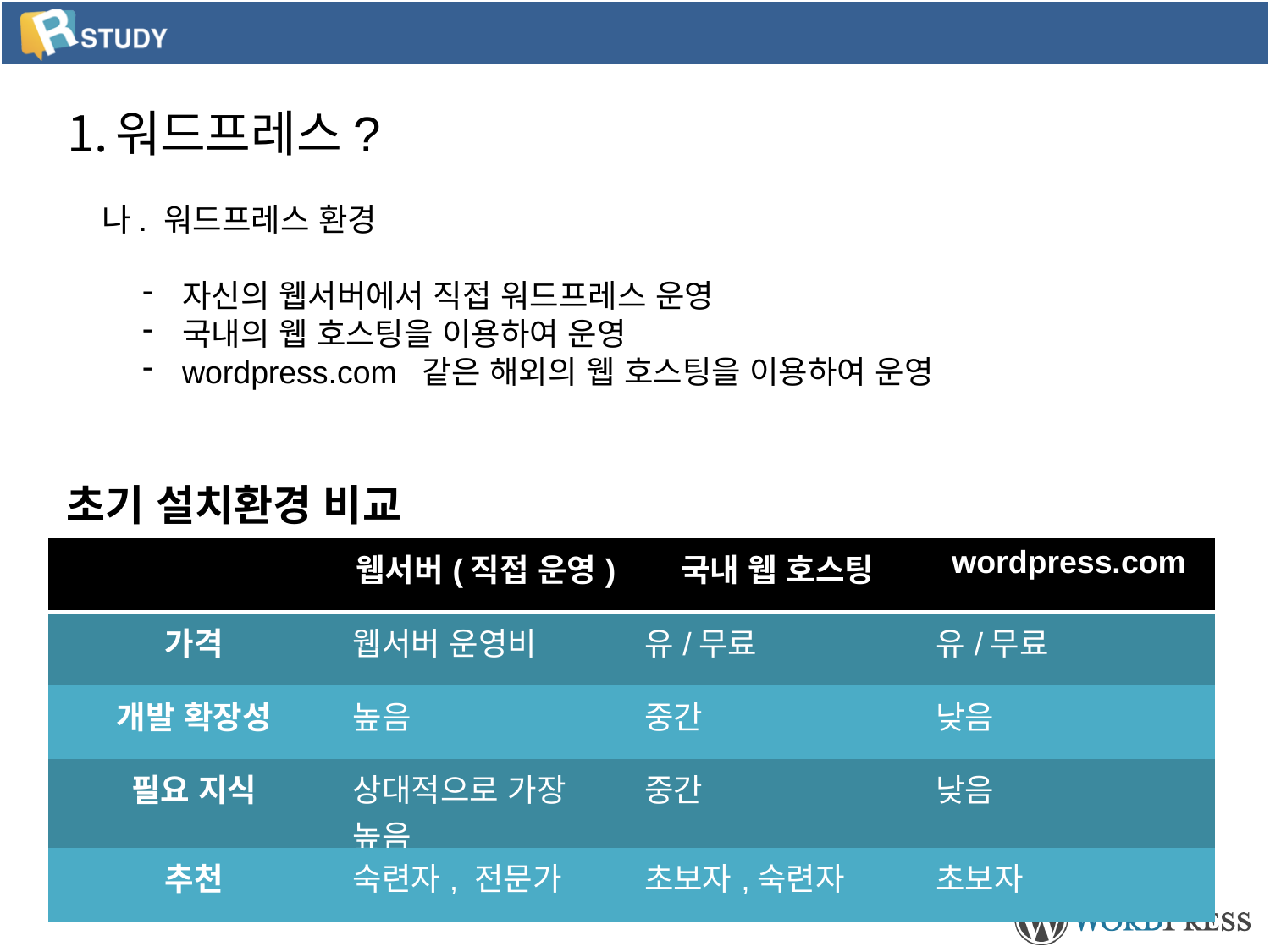

워드프레스?

   나. 워드프레스 환경

자신의 웹서버에서 직접 워드프레스 운영
국내의 웹 호스팅을 이용하여 운영
wordpress.com  같은 해외의 웹 호스팅을 이용하여 운영
초기 설치환경 비교
|  | 웹서버(직접 운영) | 국내 웹 호스팅 | wordpress.com |
| --- | --- | --- | --- |
| 가격 | 웹서버 운영비 | 유/무료 | 유/무료 |
| 개발 확장성 | 높음 | 중간 | 낮음 |
| 필요 지식 | 상대적으로 가장 높음 | 중간 | 낮음 |
| 추천 | 숙련자, 전문가 | 초보자,숙련자 | 초보자 |
6